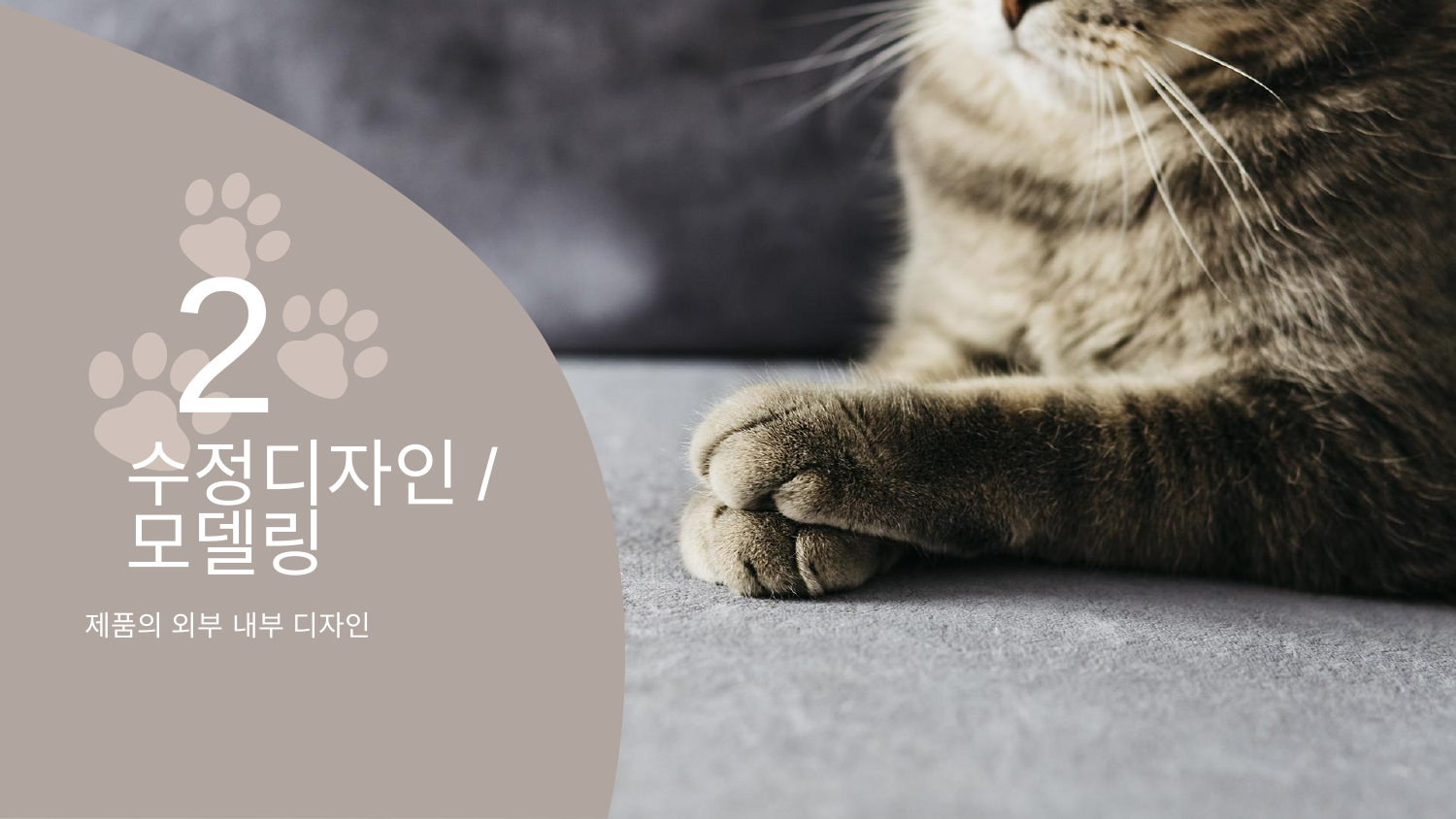

2
# 수정디자인/ 모델링
제품의 외부 내부 디자인